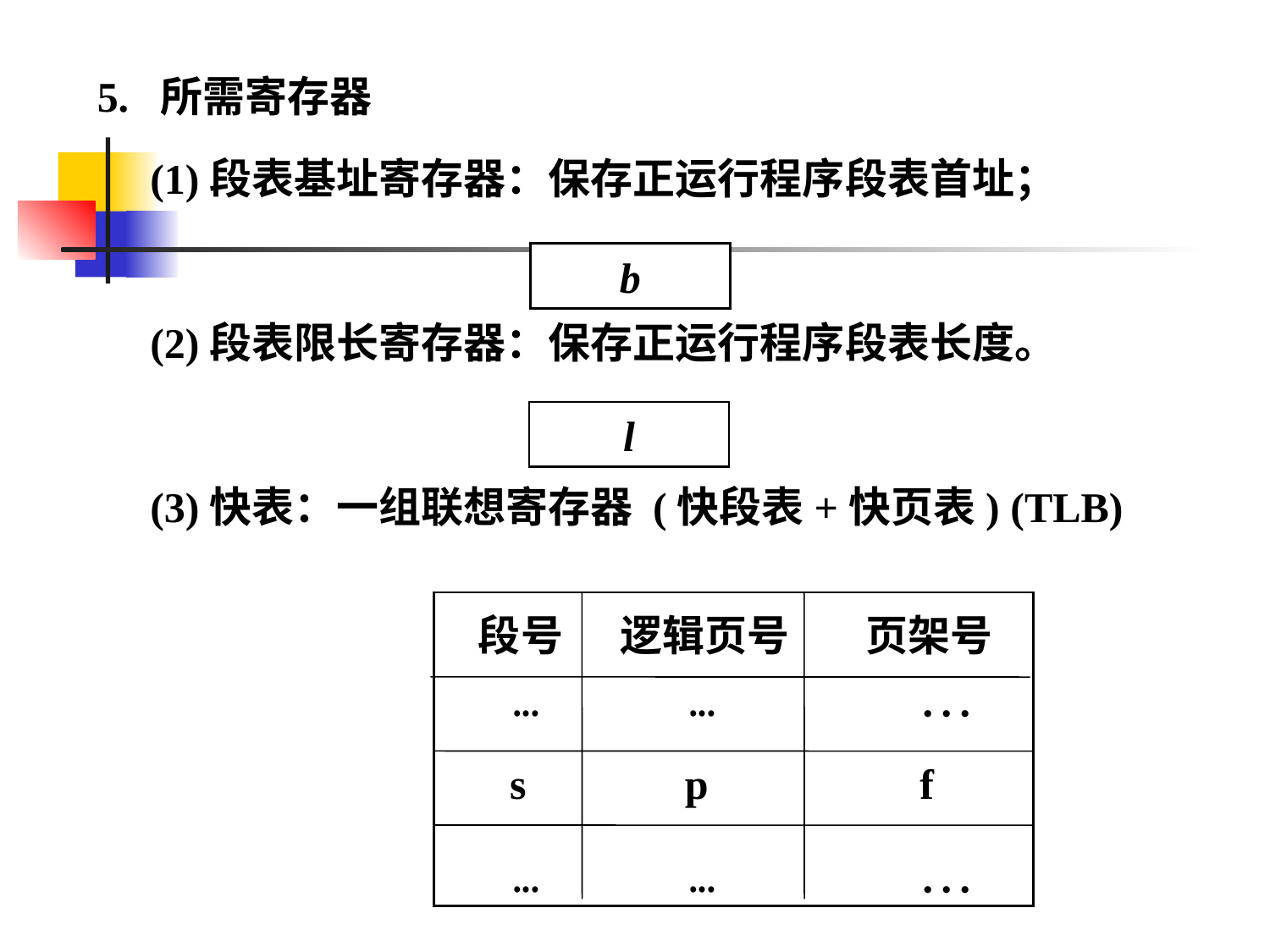

5.  所需寄存器
     (1)段表基址寄存器：保存正运行程序段表首址；

     (2)段表限长寄存器：保存正运行程序段表长度。

     (3)快表：一组联想寄存器 (快段表+快页表) (TLB)
b
l

段号      逻辑页号        页架号
   …        …           ...

     s               p                    f

   …        …           ...